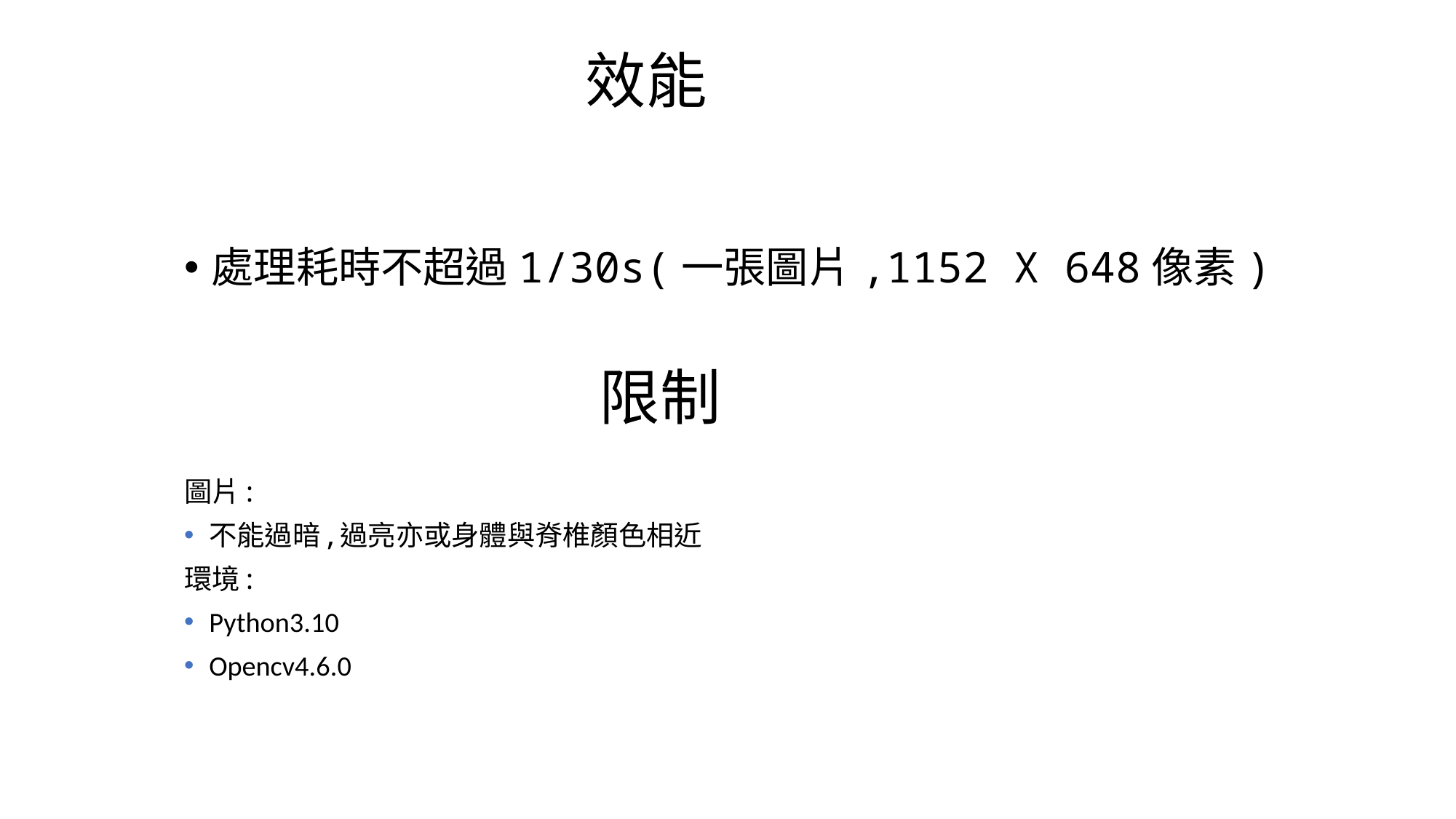

效能
處理耗時不超過1/30s(一張圖片,1152 X 648像素)

限制
圖片:
不能過暗,過亮亦或身體與脊椎顏色相近
環境:
Python3.10
Opencv4.6.0